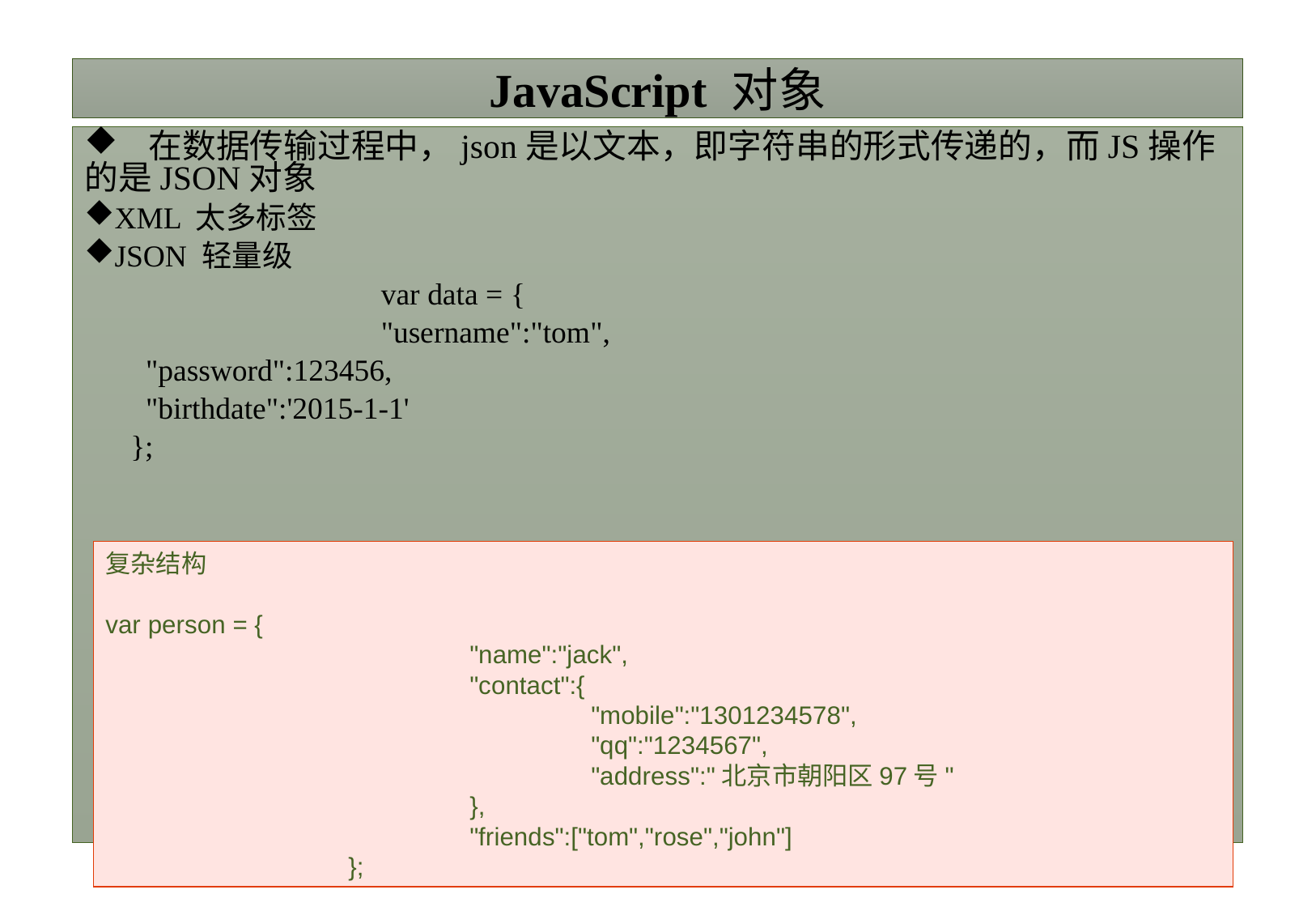

# JavaScript 对象
   在数据传输过程中，json是以文本，即字符串的形式传递的，而JS操作的是JSON对象
XML 太多标签
JSON 轻量级
		       var data = {
		       "username":"tom",
        "password":123456,
        "birthdate":'2015-1-1'
      };
复杂结构

var person = {
			"name":"jack",
			"contact":{
				"mobile":"1301234578",
				"qq":"1234567",
				"address":"北京市朝阳区97号"
			},
			"friends":["tom","rose","john"]
		};